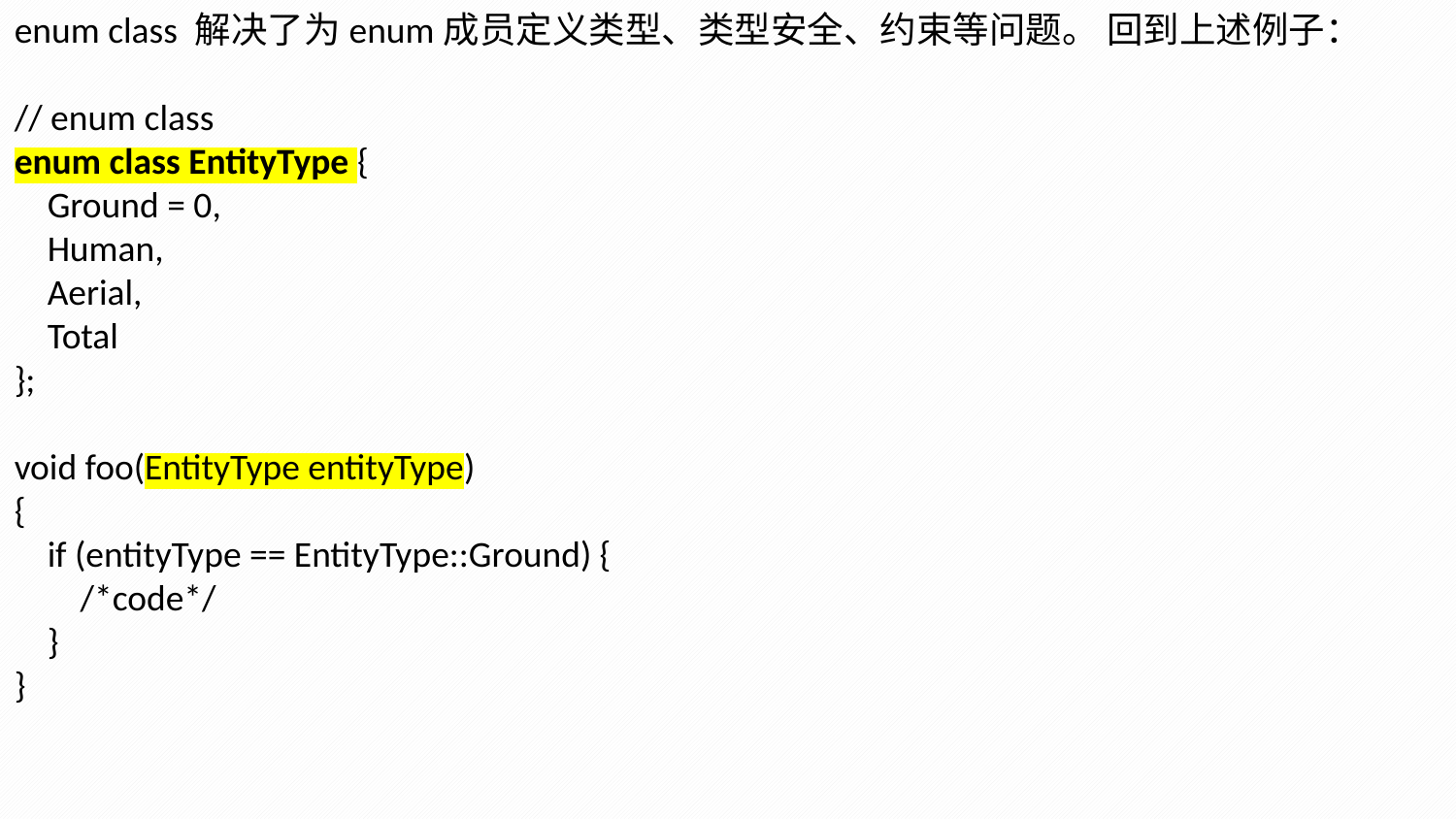

enum class 解决了为enum成员定义类型、类型安全、约束等问题。 回到上述例子：

// enum class
enum class EntityType {
    Ground = 0,
    Human,
    Aerial,
    Total
};

void foo(EntityType entityType)
{
    if (entityType == EntityType::Ground) {
        /*code*/
    }
}